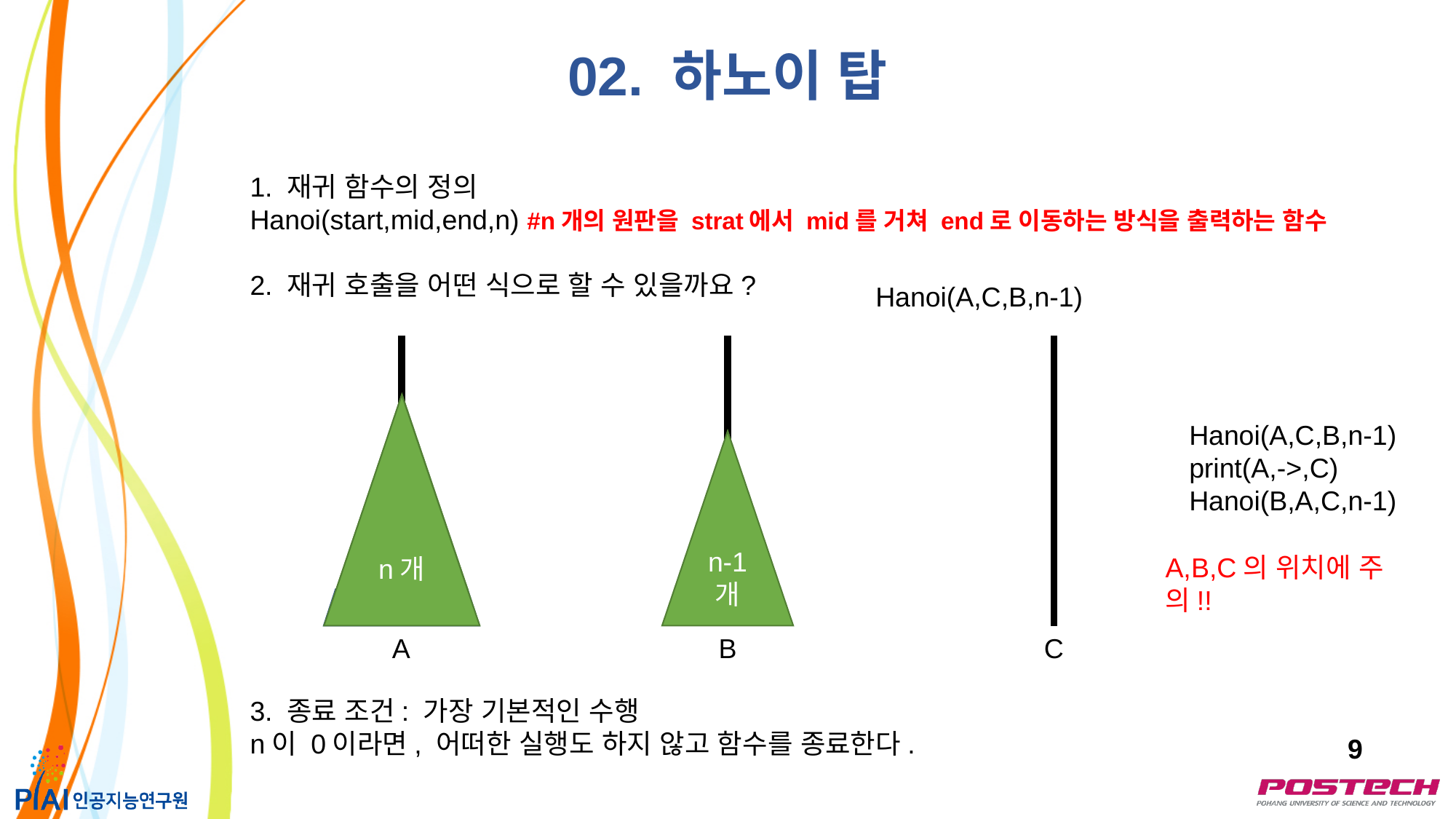

02. 하노이 탑
1. 재귀 함수의 정의
Hanoi(start,mid,end,n) #n개의 원판을 strat에서 mid를 거쳐 end로 이동하는 방식을 출력하는 함수

2. 재귀 호출을 어떤 식으로 할 수 있을까요?

3. 종료 조건: 가장 기본적인 수행
n이 0이라면, 어떠한 실행도 하지 않고 함수를 종료한다.
Hanoi(A,C,B,n-1)

n개
n-1
개
Hanoi(A,C,B,n-1)
print(A,->,C)
Hanoi(B,A,C,n-1)
n-1
개
A,B,C의 위치에 주의!!
1개
A
B
C